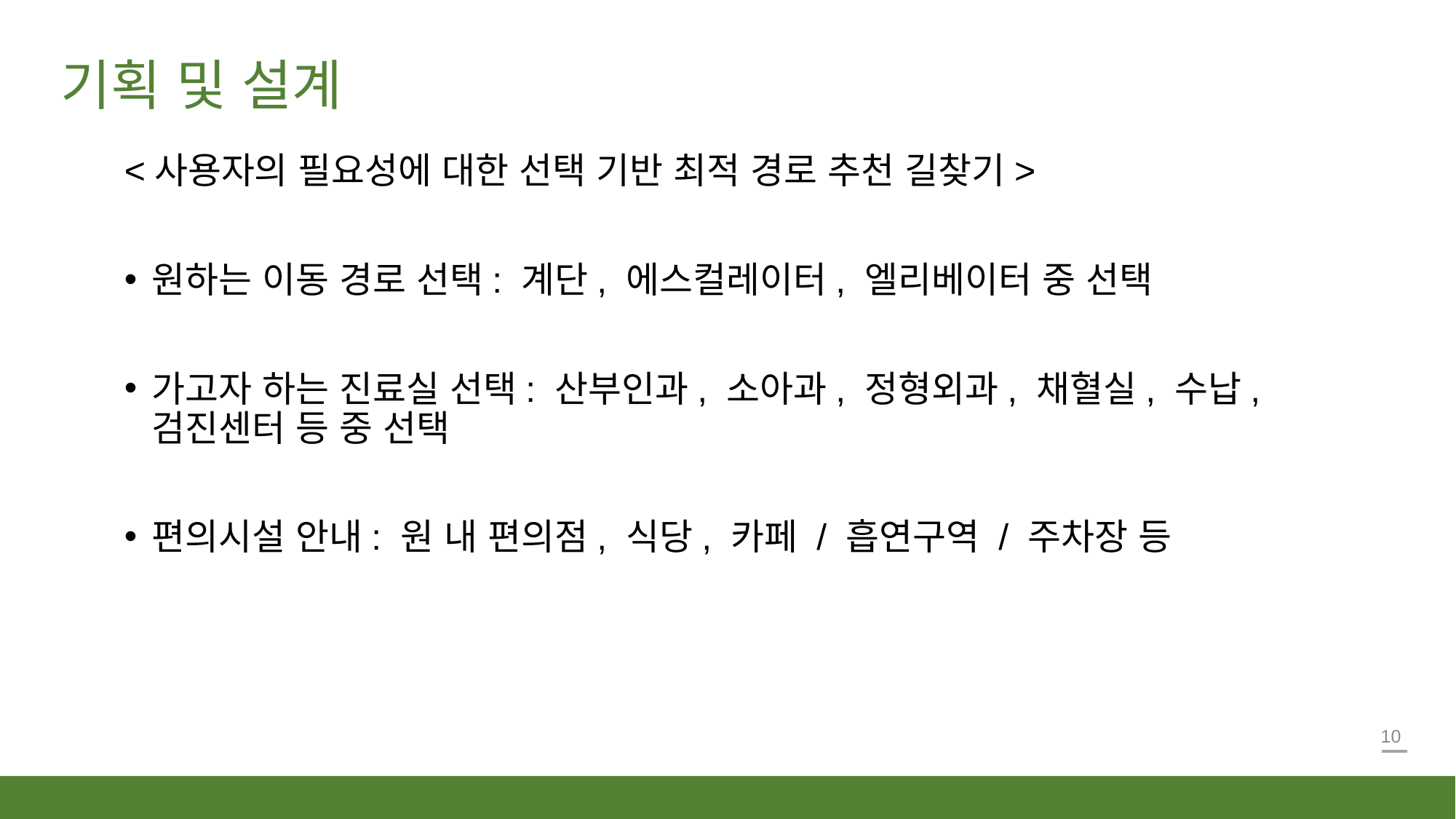

# 기획 및 설계
<사용자의 필요성에 대한 선택 기반 최적 경로 추천 길찾기>

원하는 이동 경로 선택: 계단, 에스컬레이터, 엘리베이터 중 선택

가고자 하는 진료실 선택: 산부인과, 소아과, 정형외과, 채혈실, 수납, 검진센터 등 중 선택

편의시설 안내: 원 내 편의점, 식당, 카페 / 흡연구역 / 주차장 등